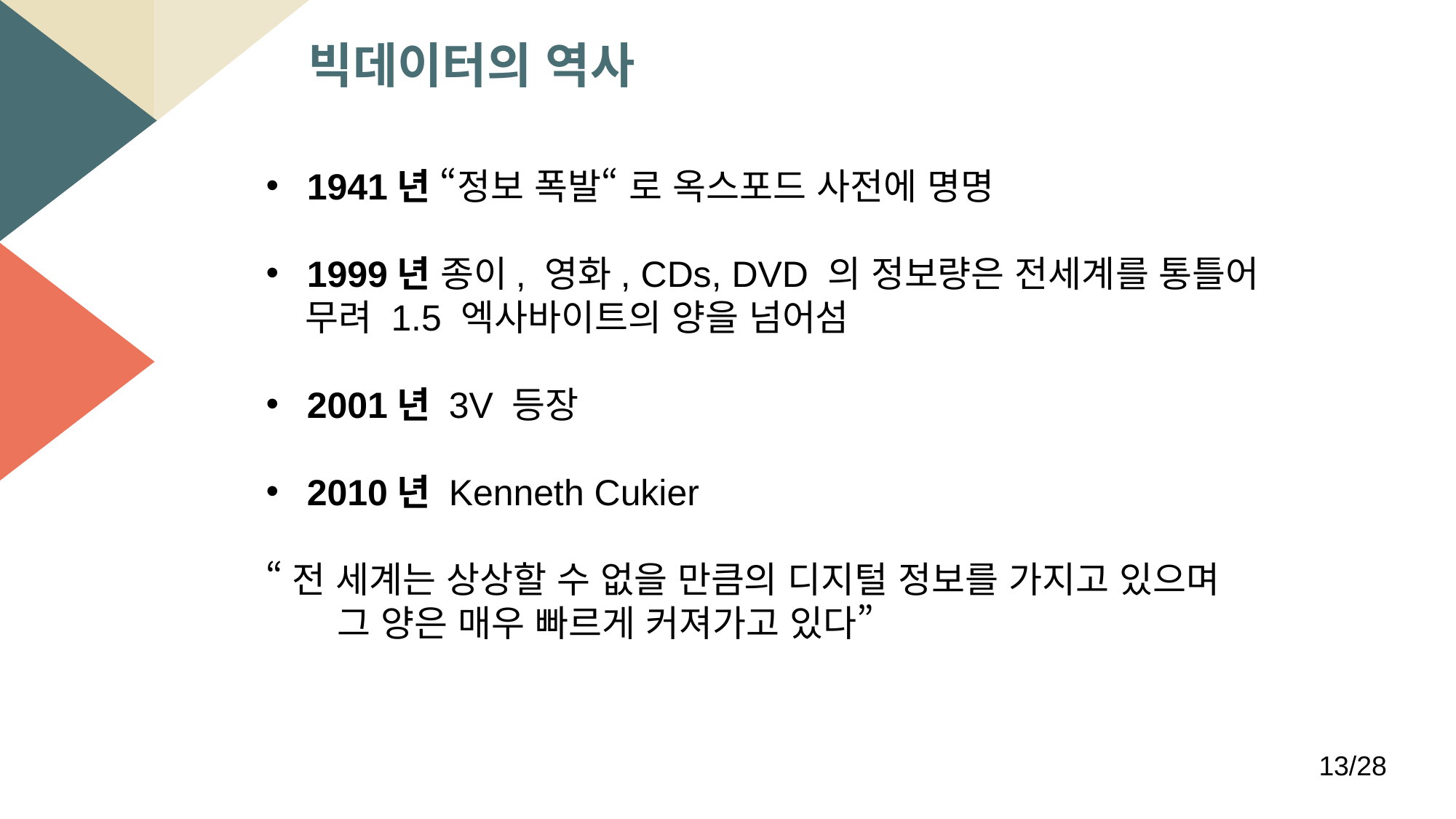

빅데이터의 역사

1941년 “정보 폭발“ 로 옥스포드 사전에 명명
1999년 종이, 영화, CDs, DVD 의 정보량은 전세계를 통틀어
   무려 1.5 엑사바이트의 양을 넘어섬

2001년 3V 등장

2010년 Kenneth Cukier

“전 세계는 상상할 수 없을 만큼의 디지털 정보를 가지고 있으며                    그 양은 매우 빠르게 커져가고 있다”

### Chart

| Category |
|---|
13/28